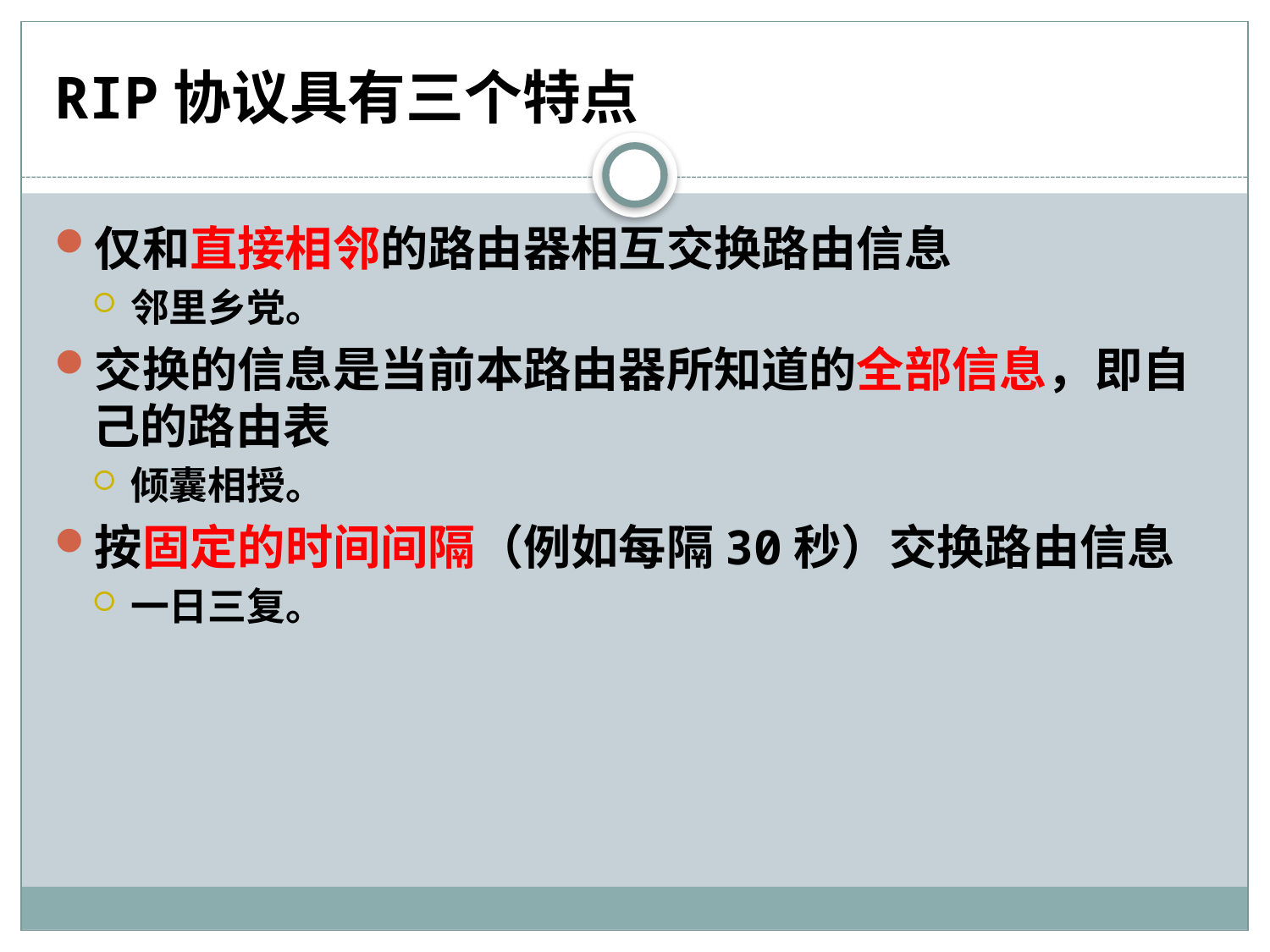

# RIP协议具有三个特点
仅和直接相邻的路由器相互交换路由信息
邻里乡党。
交换的信息是当前本路由器所知道的全部信息，即自己的路由表
倾囊相授。
按固定的时间间隔（例如每隔30秒）交换路由信息
一日三复。